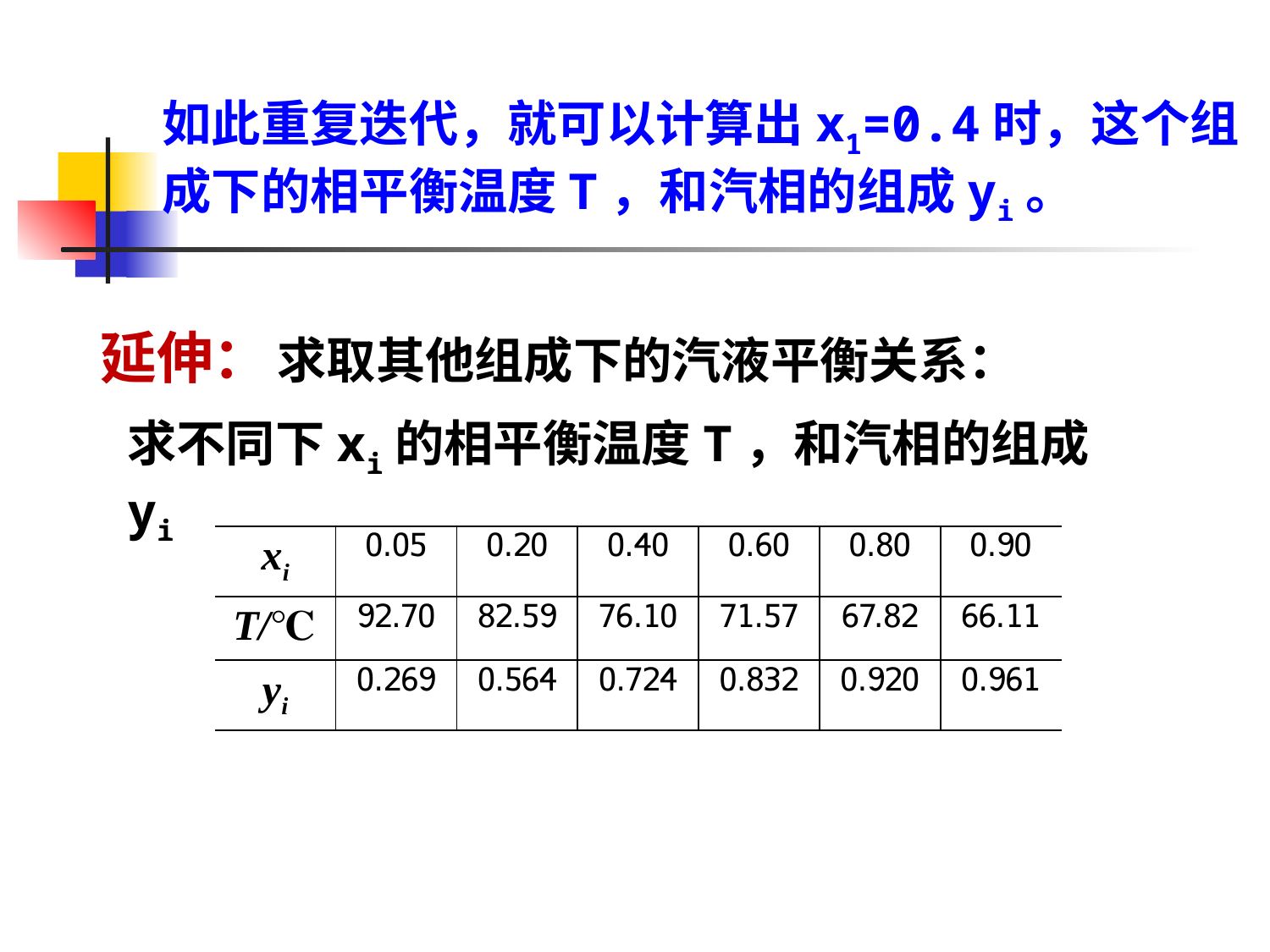

如此重复迭代，就可以计算出x1=0.4时，这个组成下的相平衡温度T，和汽相的组成yi。
延伸：
求取其他组成下的汽液平衡关系：
求不同下xi的相平衡温度T，和汽相的组成yi
| xi | 0.05 | 0.20 | 0.40 | 0.60 | 0.80 | 0.90 |
| --- | --- | --- | --- | --- | --- | --- |
| T/℃ | 92.70 | 82.59 | 76.10 | 71.57 | 67.82 | 66.11 |
| yi | 0.269 | 0.564 | 0.724 | 0.832 | 0.920 | 0.961 |
67